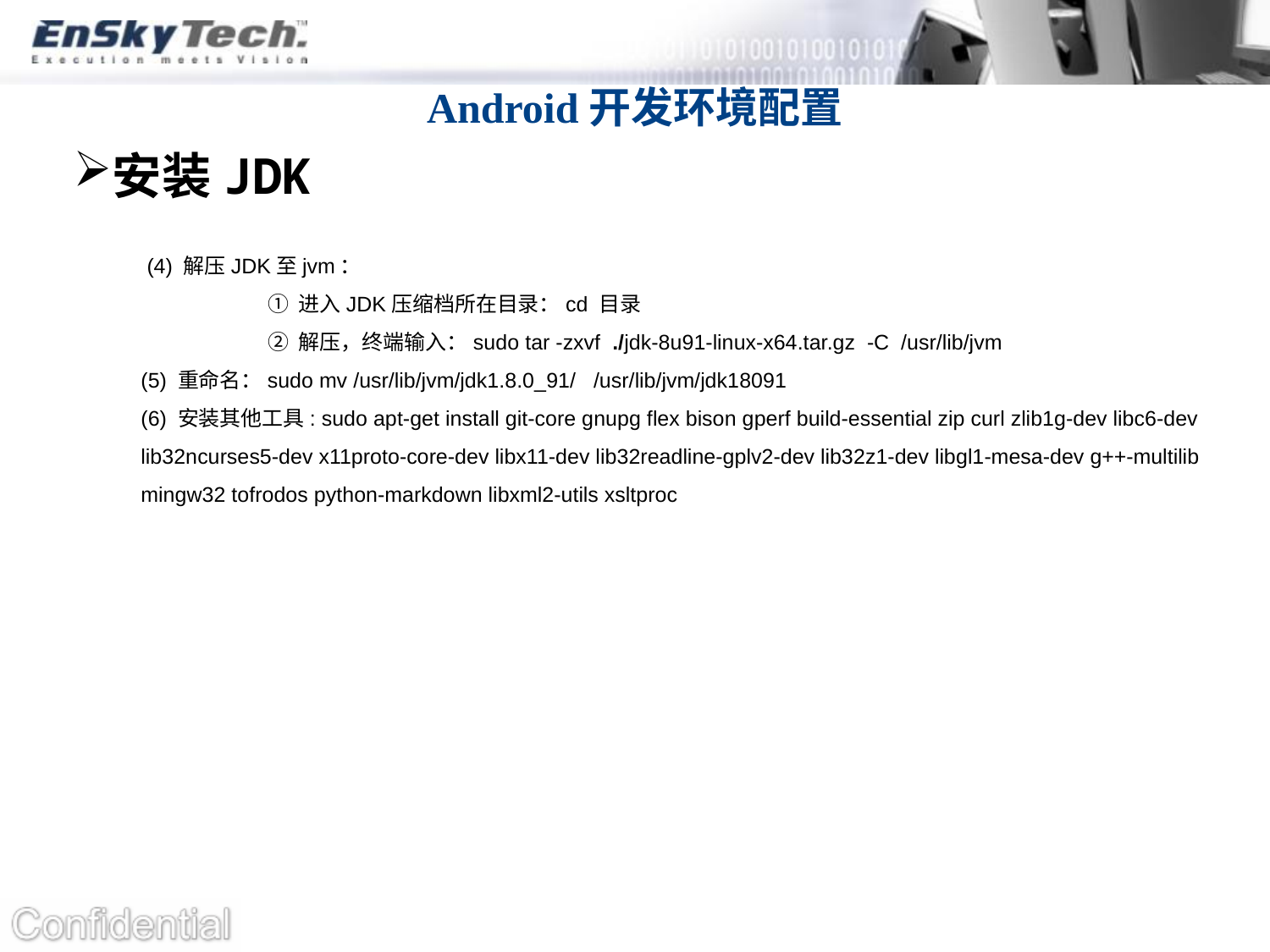

Android开发环境配置
安装JDK

	 (4) 解压JDK至jvm：
		① 进入JDK压缩档所在目录：cd 目录
		② 解压，终端输入：sudo tar -zxvf  ./jdk-8u91-linux-x64.tar.gz  -C  /usr/lib/jvm
	(5) 重命名：sudo mv /usr/lib/jvm/jdk1.8.0_91/   /usr/lib/jvm/jdk18091
	(6) 安装其他工具: sudo apt-get install git-core gnupg flex bison gperf build-essential zip curl zlib1g-dev libc6-dev lib32ncurses5-dev x11proto-core-dev libx11-dev lib32readline-gplv2-dev lib32z1-dev libgl1-mesa-dev g++-multilib mingw32 tofrodos python-markdown libxml2-utils xsltproc